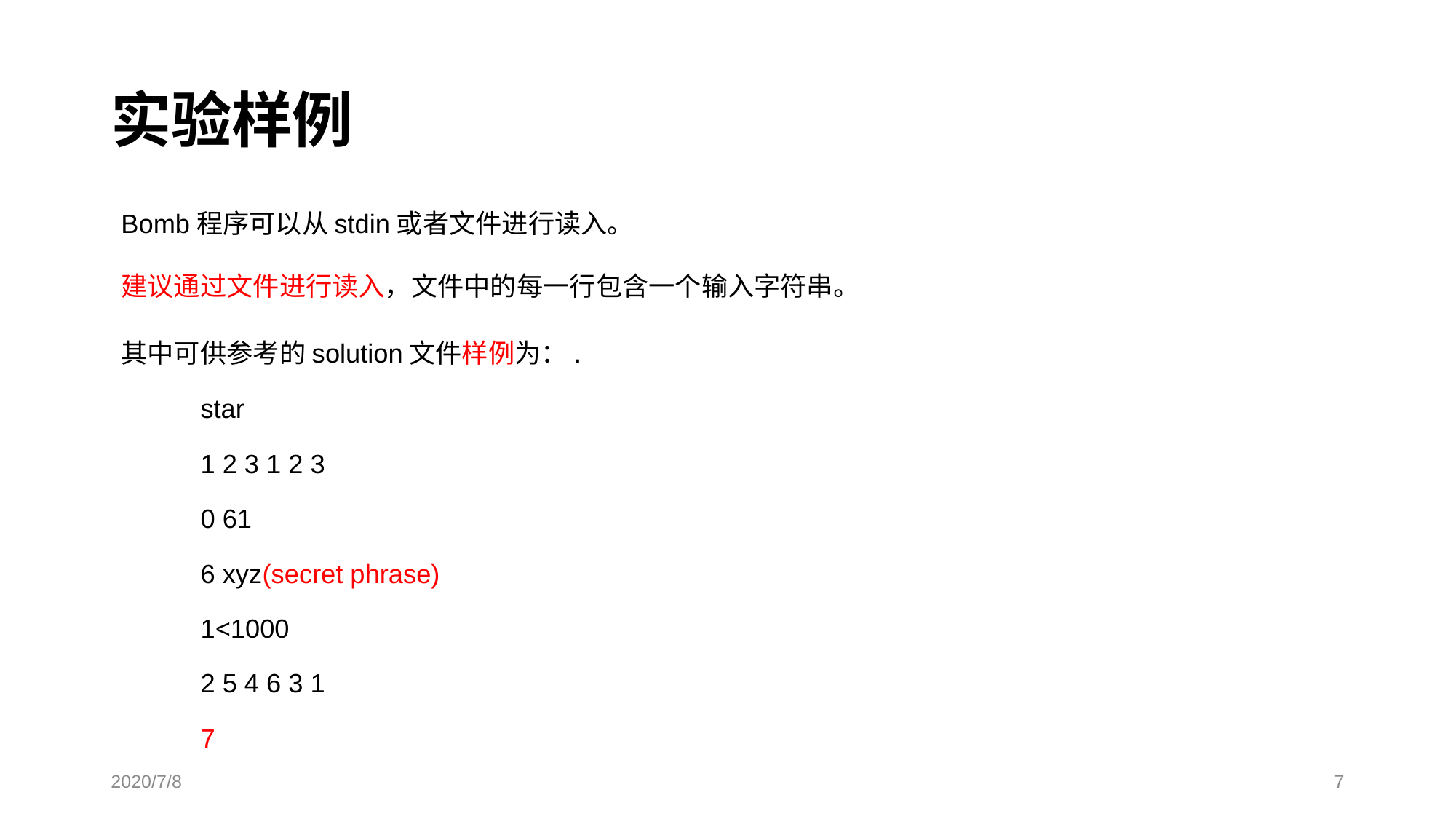

# 实验样例
Bomb程序可以从stdin或者文件进行读入。
建议通过文件进行读入，文件中的每一行包含一个输入字符串。
其中可供参考的solution文件样例为：.
star
1 2 3 1 2 3
0 61
6 xyz(secret phrase)
1<1000
2 5 4 6 3 1
7

2020/7/8
7